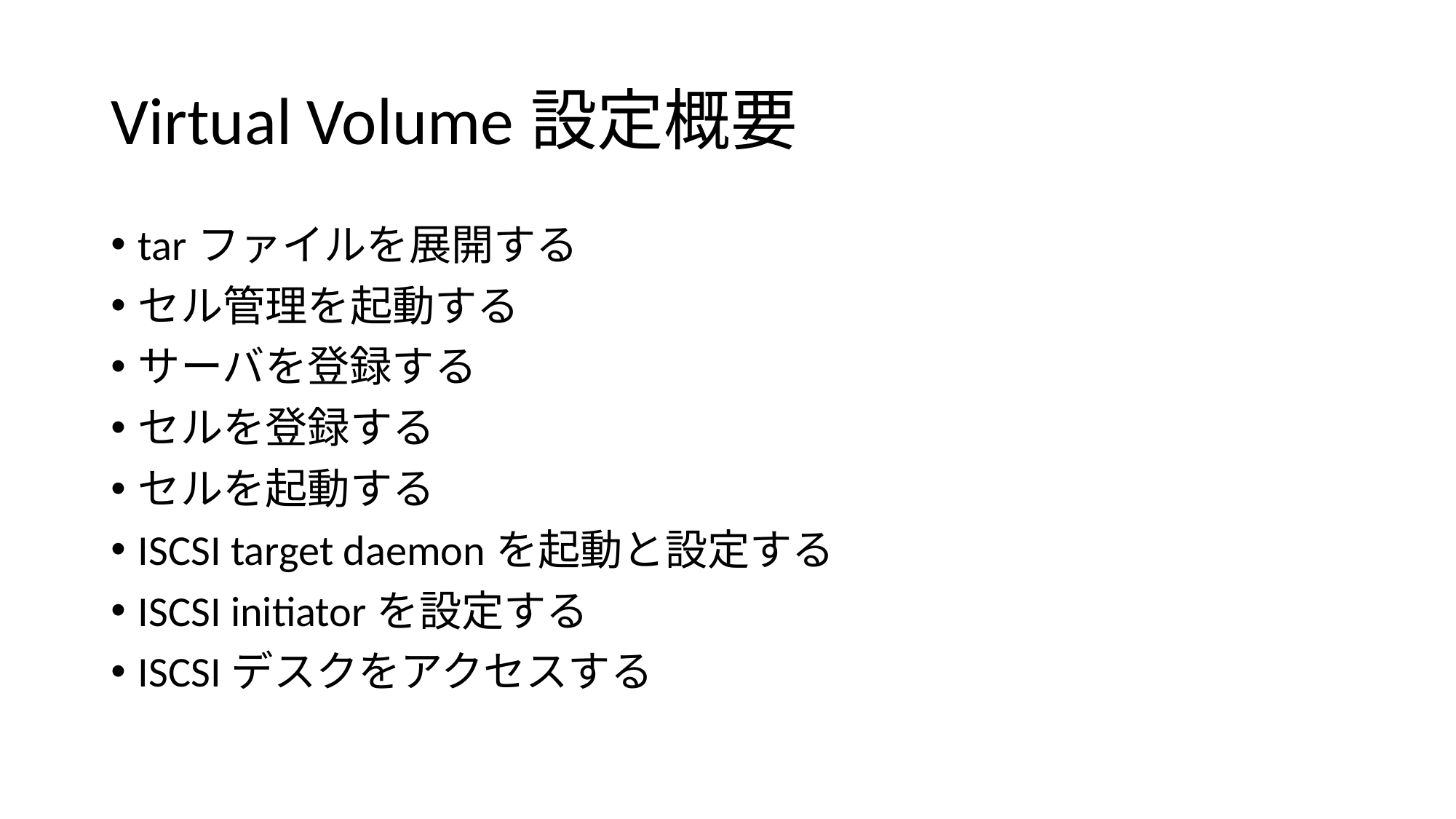

# Virtual Volume設定概要
tarファイルを展開する
セル管理を起動する
サーバを登録する
セルを登録する
セルを起動する
ISCSI target daemonを起動と設定する
ISCSI initiatorを設定する
ISCSIデスクをアクセスする